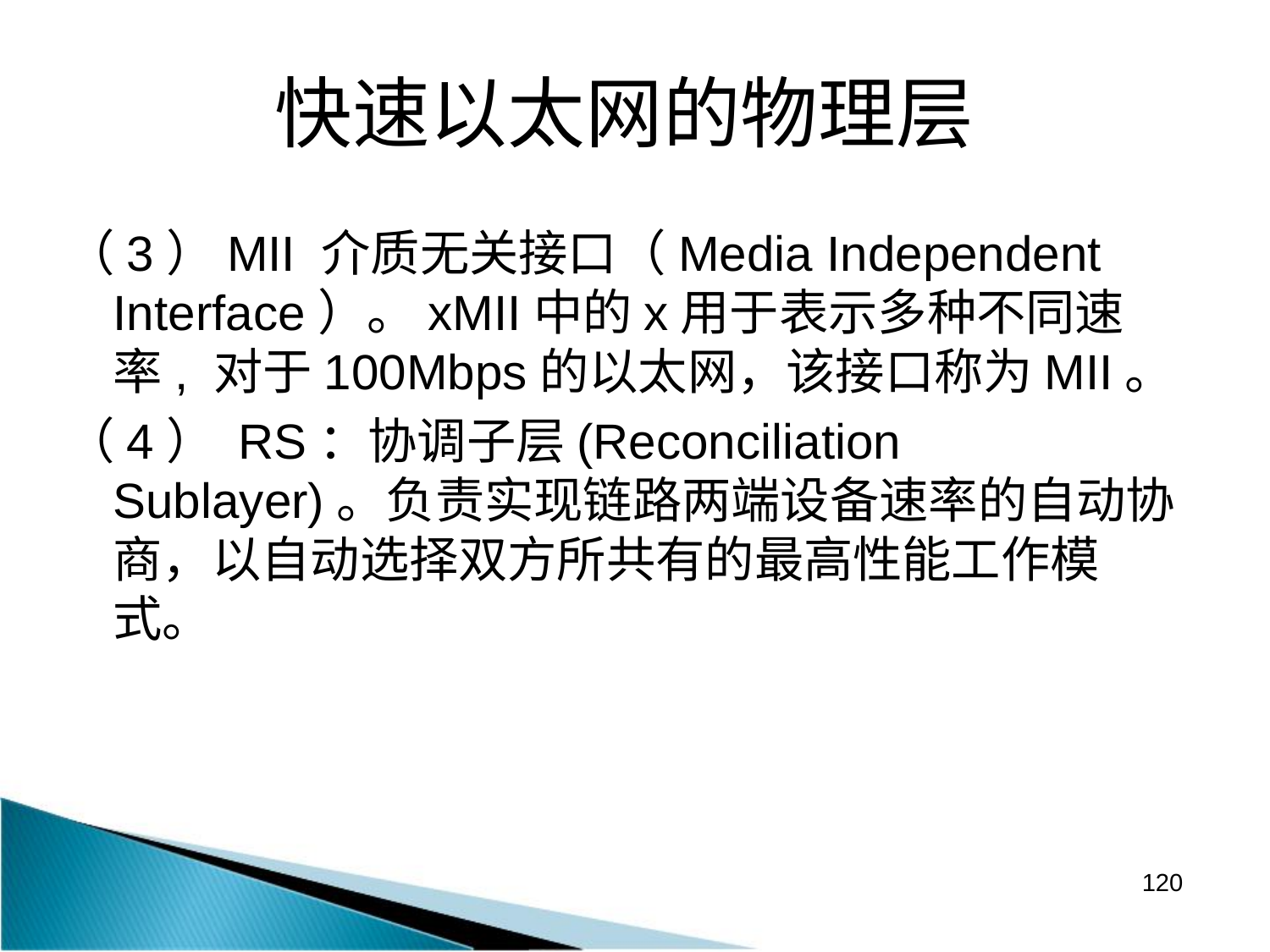

# 快速以太网的物理层
（3）MII 介质无关接口（Media Independent Interface）。xMII中的x用于表示多种不同速率, 对于100Mbps的以太网，该接口称为MII。
（4） RS：协调子层(Reconciliation Sublayer)。负责实现链路两端设备速率的自动协商，以自动选择双方所共有的最高性能工作模式。
120